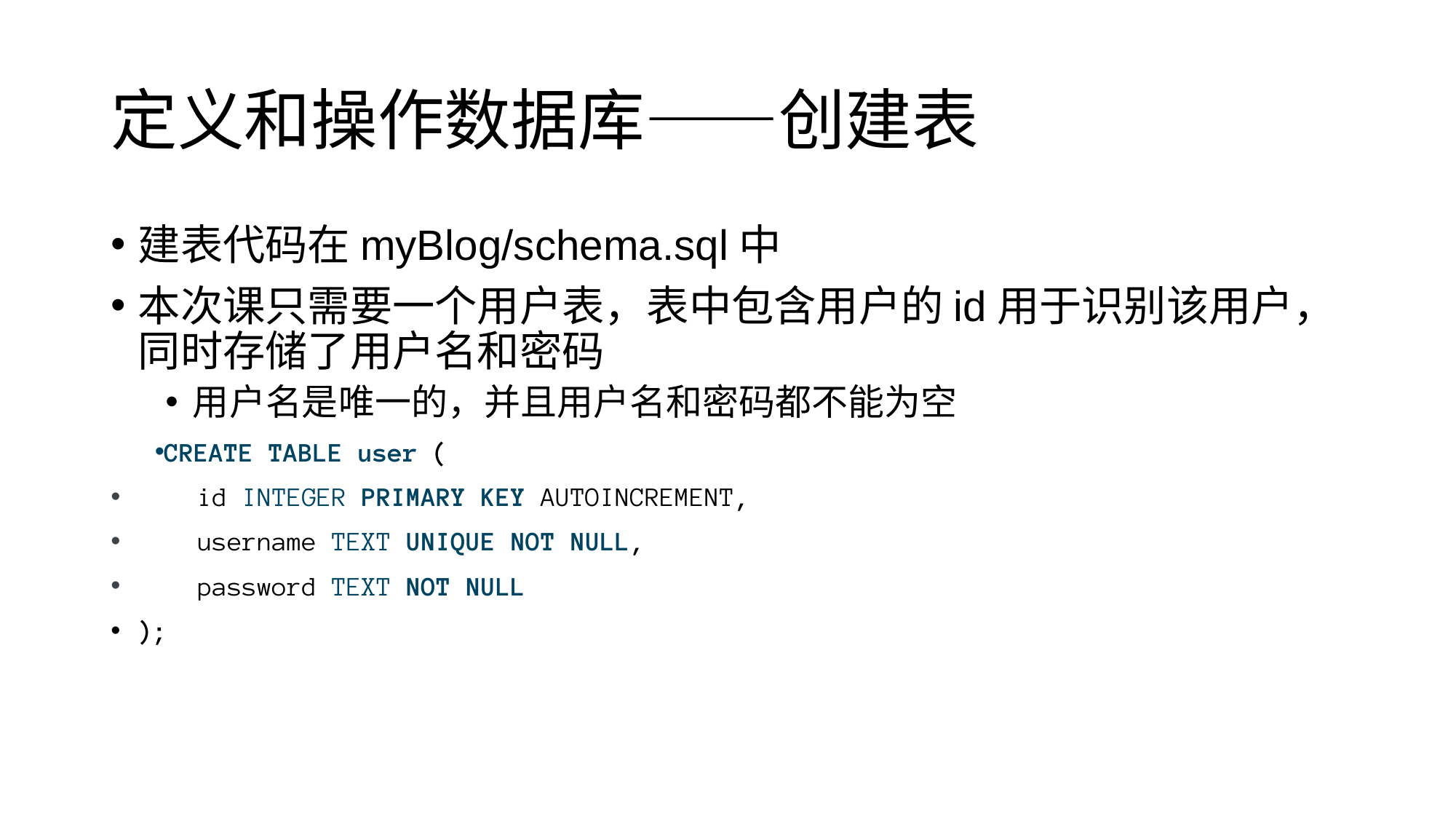

# 定义和操作数据库——创建表
建表代码在myBlog/schema.sql中
本次课只需要一个用户表，表中包含用户的id用于识别该用户，同时存储了用户名和密码
用户名是唯一的，并且用户名和密码都不能为空
CREATE TABLE user (
    id INTEGER PRIMARY KEY AUTOINCREMENT,
    username TEXT UNIQUE NOT NULL,
    password TEXT NOT NULL
);